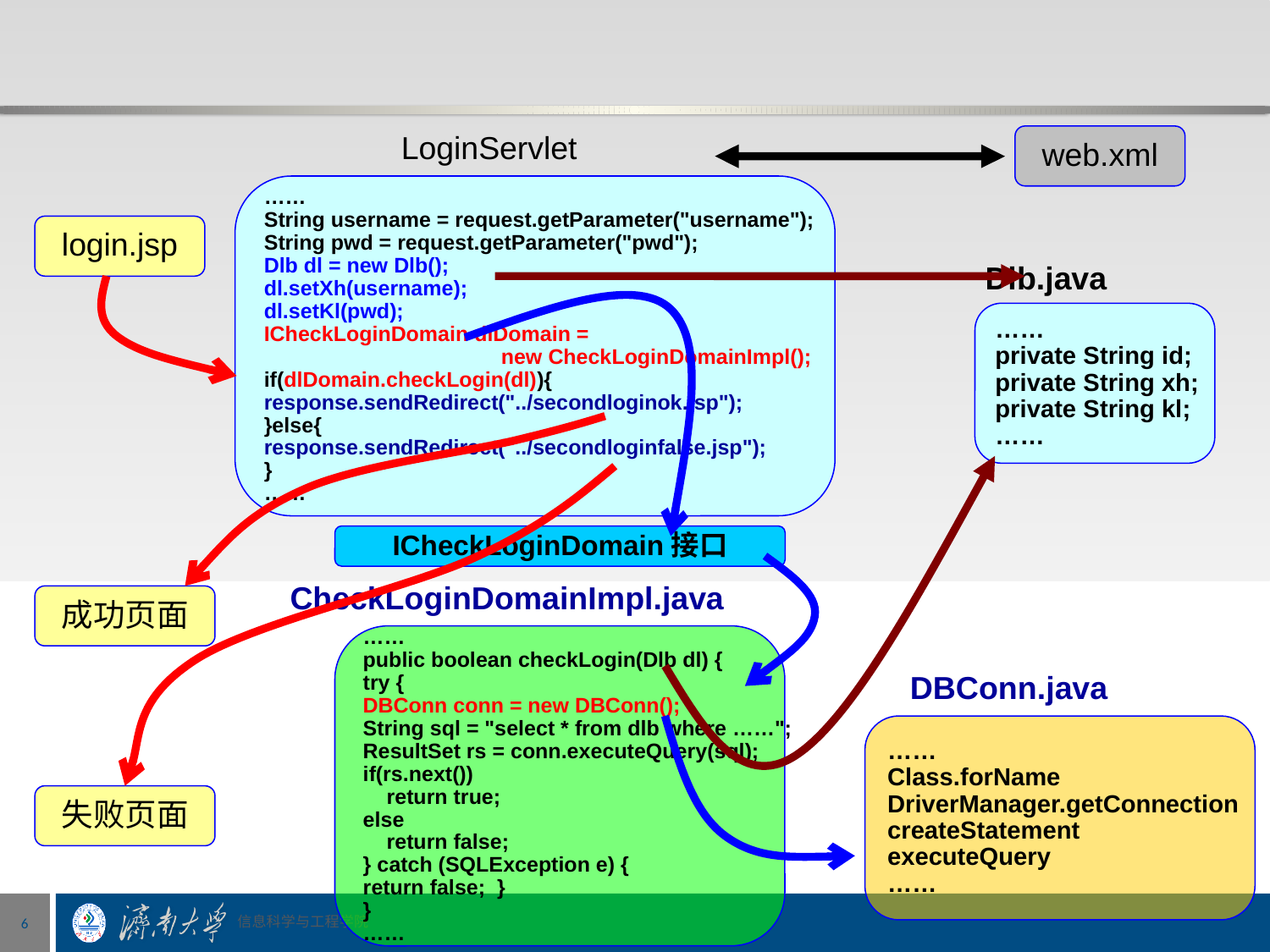

# 思考：MVC模式（改进）
LoginServlet
web.xml

……
String username = request.getParameter("username");
String pwd = request.getParameter("pwd");
Dlb dl = new Dlb();
dl.setXh(username);
dl.setKl(pwd);
ICheckLoginDomain dlDomain =
                                        new CheckLoginDomainImpl();
if(dlDomain.checkLogin(dl)){
response.sendRedirect("../secondloginok.jsp");
}else{
response.sendRedirect("../secondloginfalse.jsp");
}
……
login.jsp
Dlb.java

……
private String id;
private String xh;
private String kl;
……

ICheckLoginDomain接口

CheckLoginDomainImpl.java
成功页面
……
public boolean checkLogin(Dlb dl) {
try {
DBConn conn = new DBConn();
String sql = "select * from dlb where ……";
ResultSet rs = conn.executeQuery(sql);
if(rs.next())
    return true;
else
    return false;
} catch (SQLException e) {
return false;  }
}
……
DBConn.java

……
Class.forName
DriverManager.getConnection
createStatement
executeQuery
……
失败页面